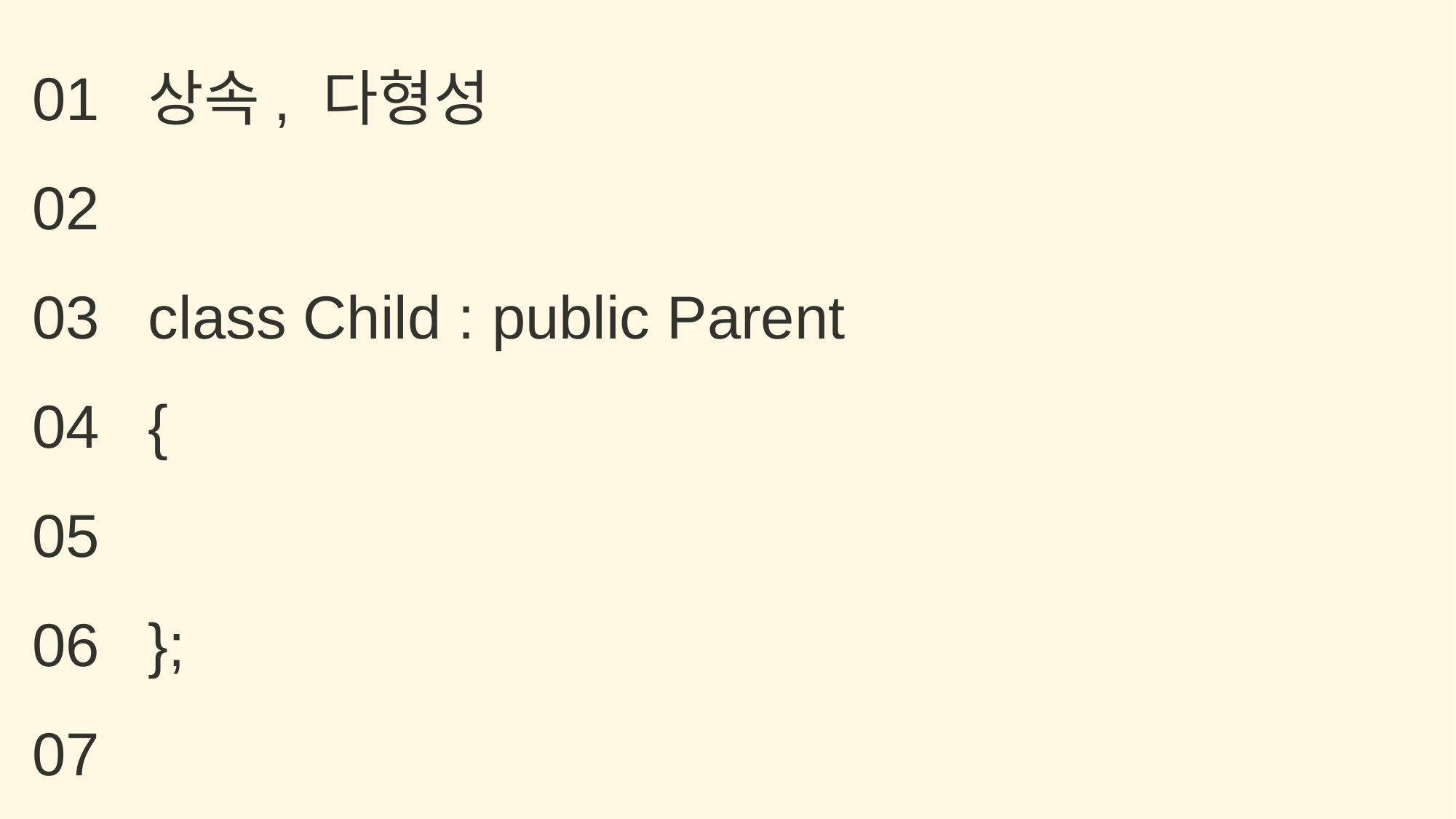

상속, 다형성

class Child : public Parent
{

};
01
02
03
04
05
06
07